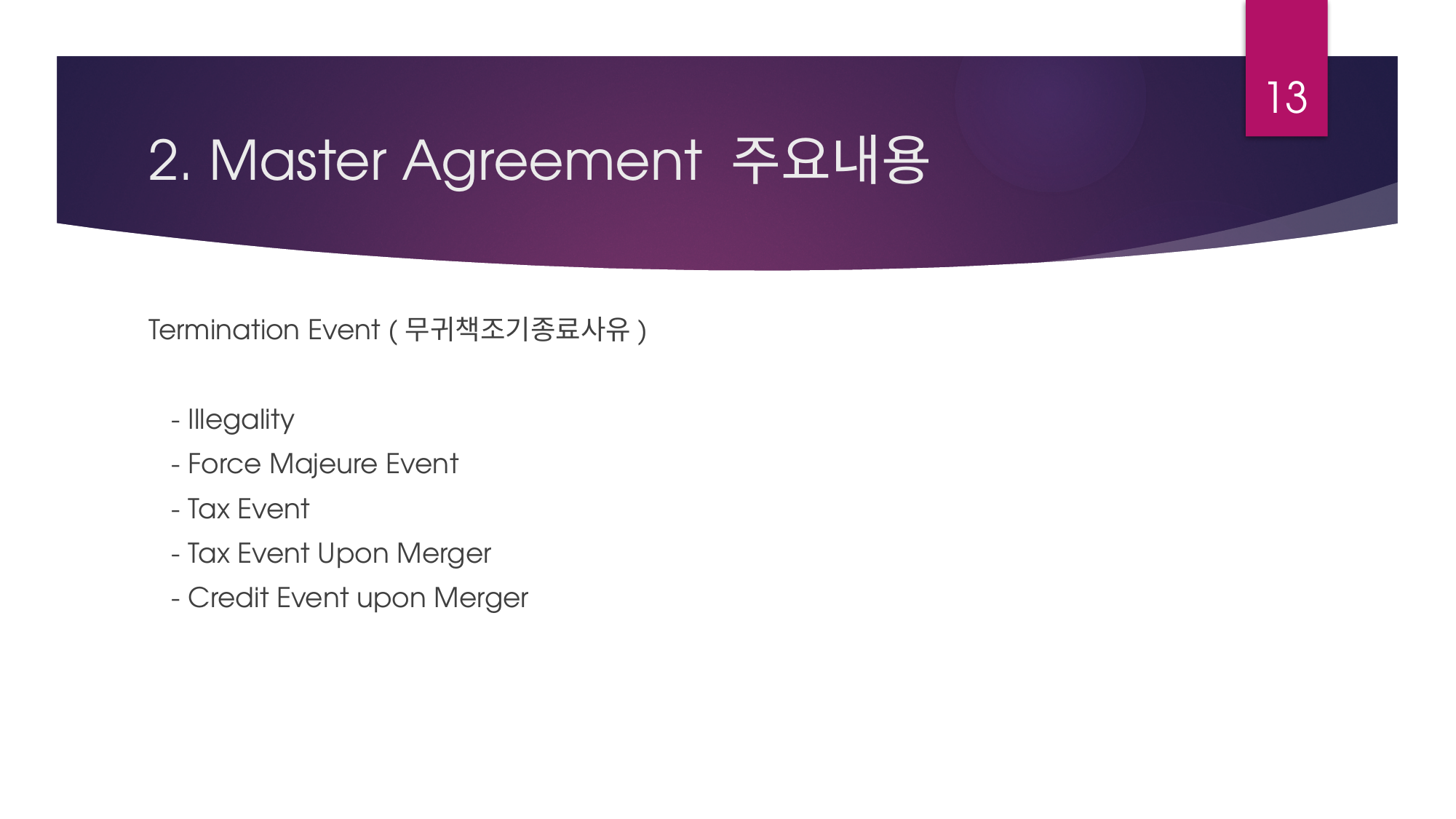

13
# 2. Master Agreement 주요내용
Termination Event (무귀책조기종료사유)

   - Illegality
   - Force Majeure Event
   - Tax Event
   - Tax Event Upon Merger
   - Credit Event upon Merger